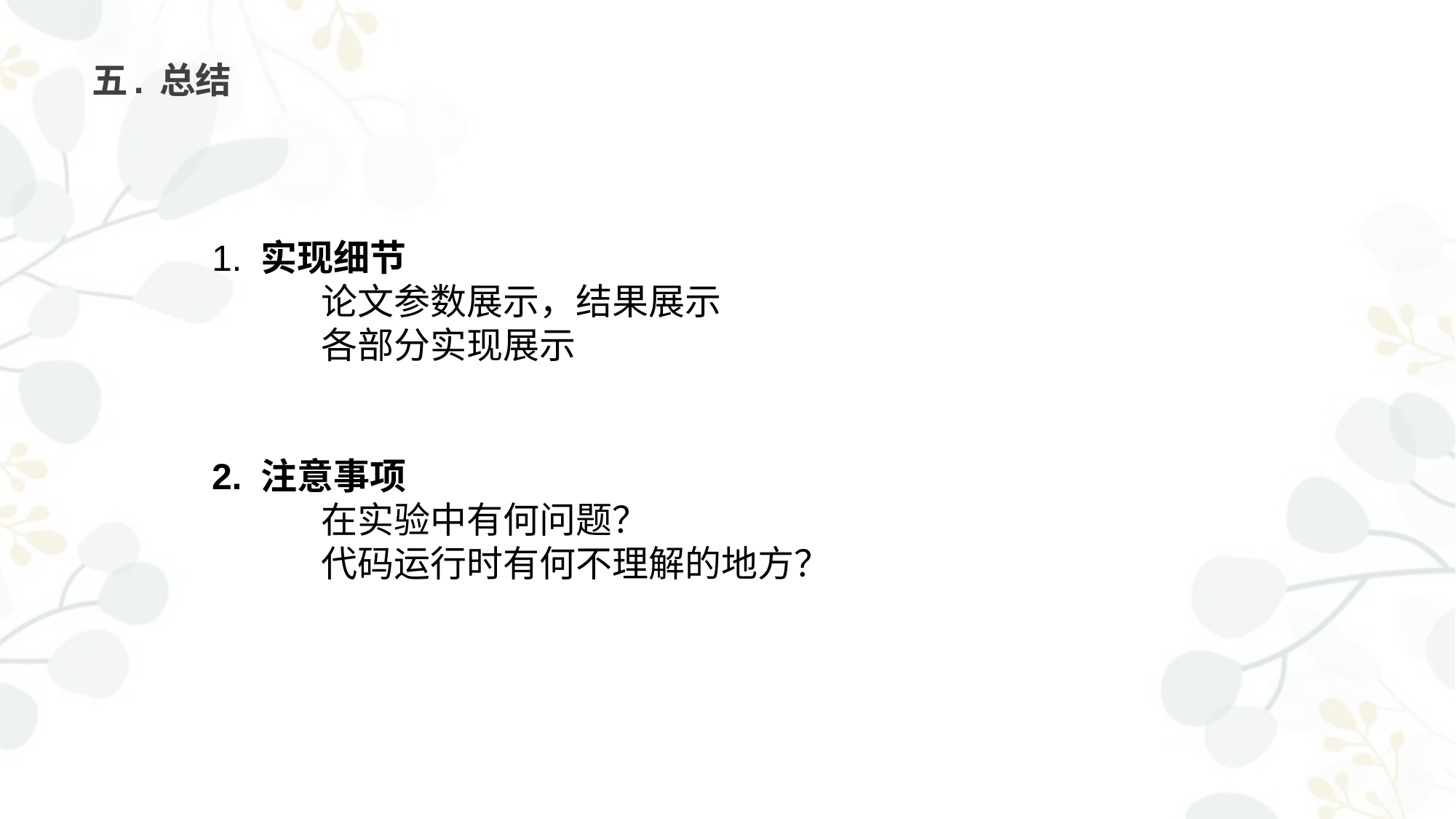

# 五. 总结
	1. 实现细节
		论文参数展示，结果展示
		各部分实现展示

	2. 注意事项
		在实验中有何问题？
		代码运行时有何不理解的地方？